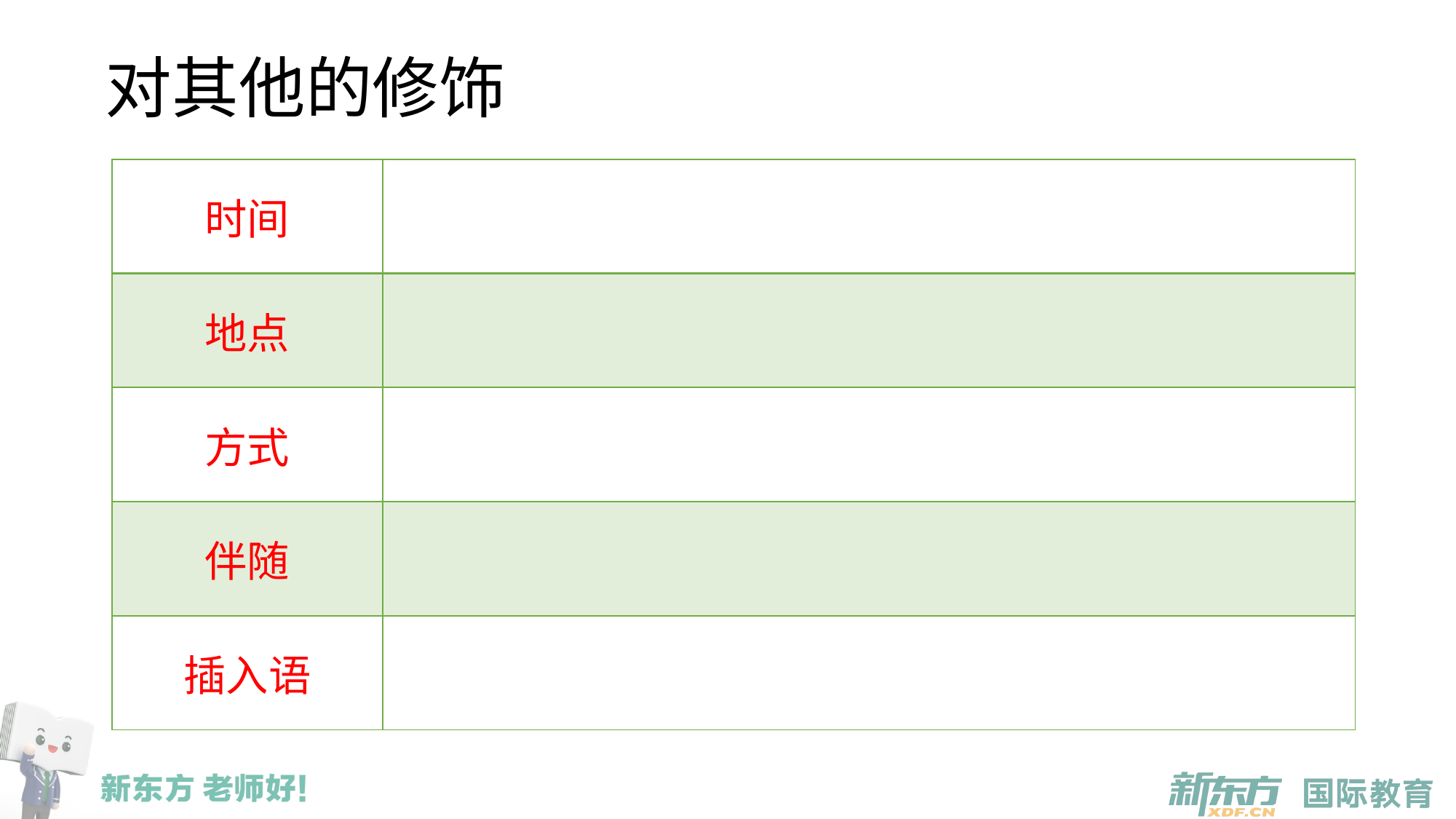

# 对其他的修饰
| 时间 |  |
| --- | --- |
| 地点 |  |
| 方式 |  |
| 伴随 |  |
| 插入语 |  |